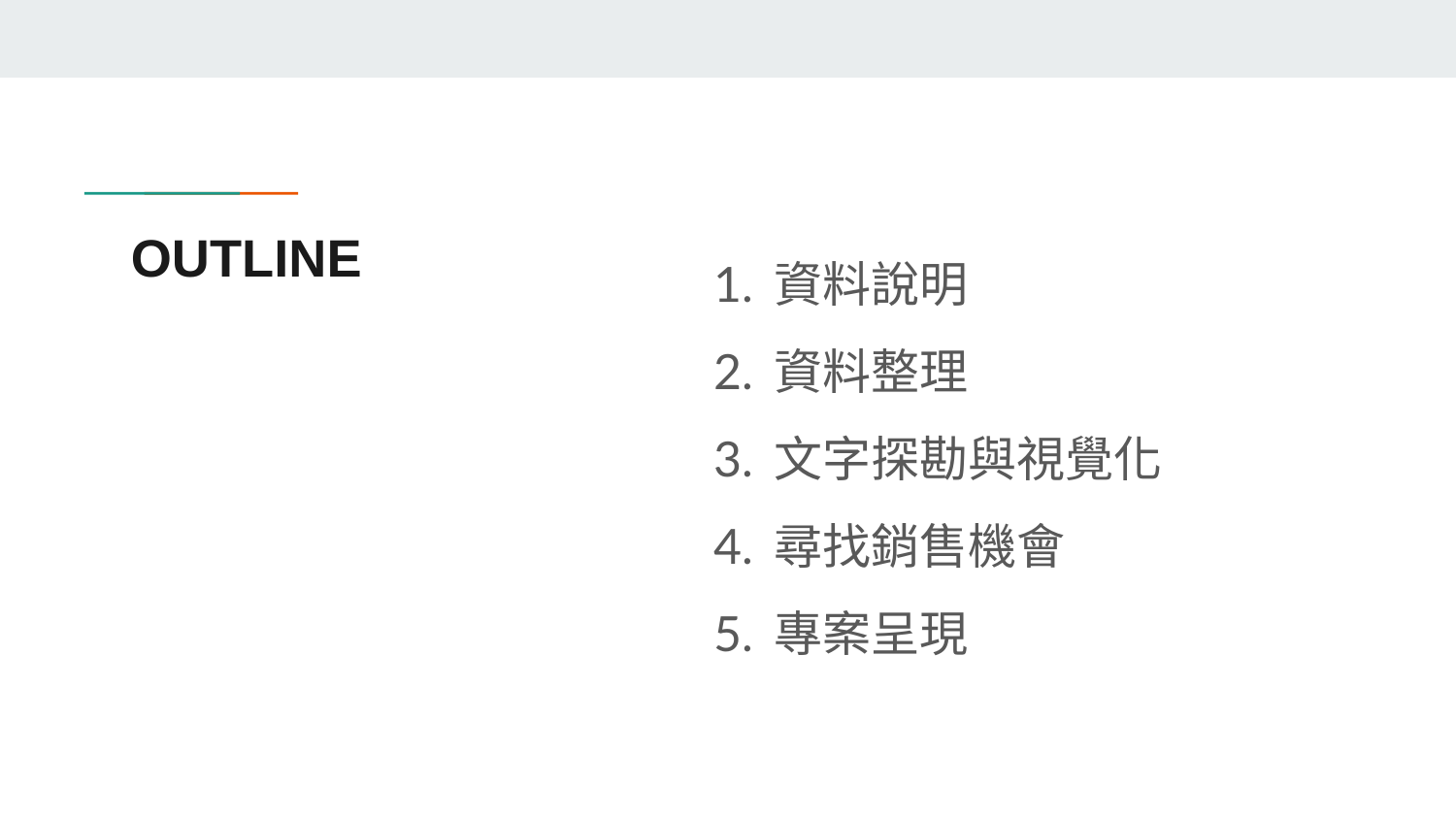

# OUTLINE
資料說明
資料整理
文字探勘與視覺化
尋找銷售機會
專案呈現